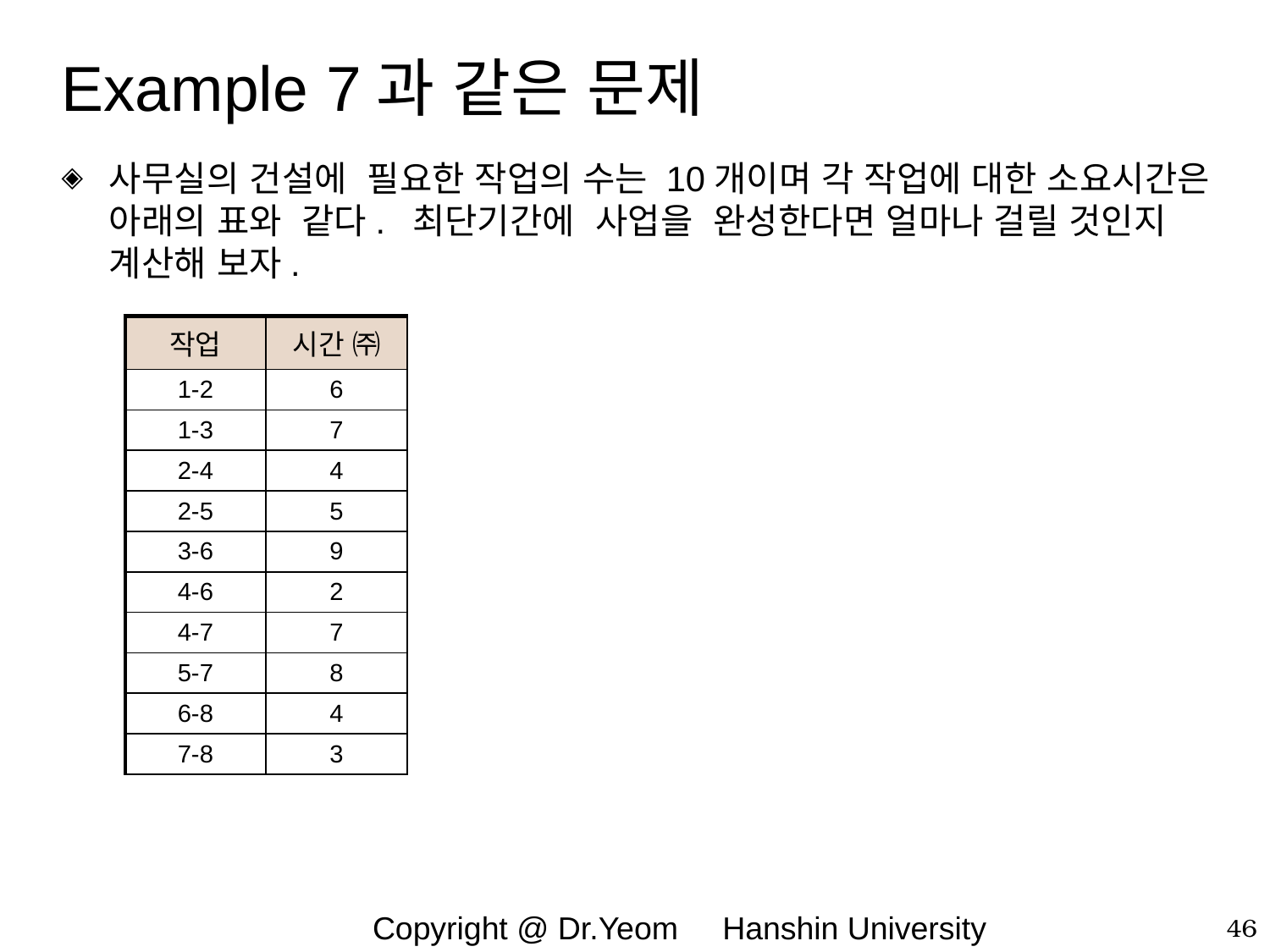

# Example 7과 같은 문제
사무실의 건설에  필요한 작업의 수는 10개이며 각 작업에 대한 소요시간은 아래의 표와  같다.  최단기간에  사업을  완성한다면 얼마나 걸릴 것인지 계산해 보자.
| 작업 | 시간 ㈜ |
| --- | --- |
| 1-2 | 6 |
| 1-3 | 7 |
| 2-4 | 4 |
| 2-5 | 5 |
| 3-6 | 9 |
| 4-6 | 2 |
| 4-7 | 7 |
| 5-7 | 8 |
| 6-8 | 4 |
| 7-8 | 3 |
46